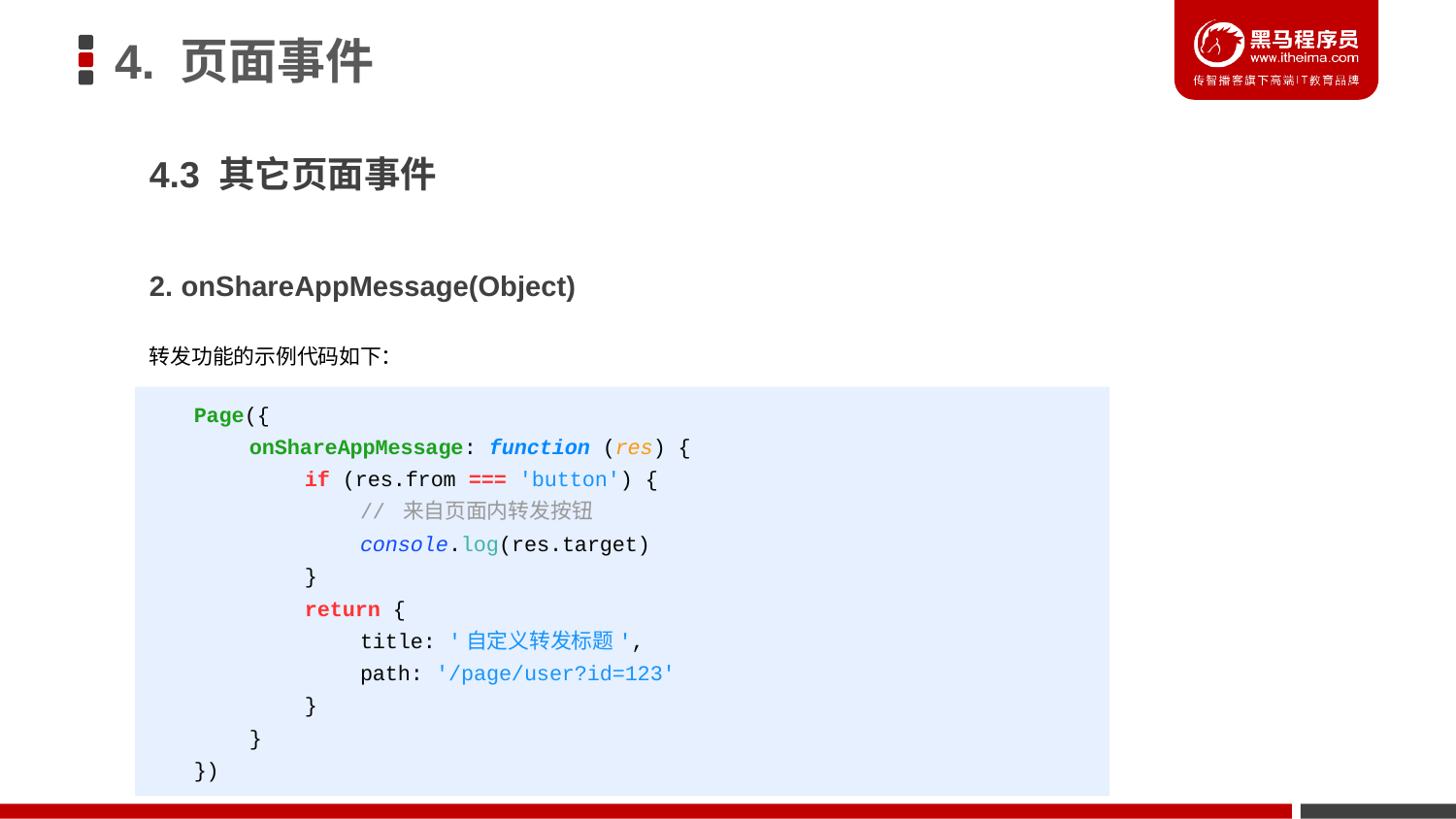

# 4. 页面事件
4.3 其它页面事件
2. onShareAppMessage(Object)
转发功能的示例代码如下：

Page({
onShareAppMessage: function (res) {
if (res.from === 'button') {
// 来自页面内转发按钮
console.log(res.target)
}
return {
title: '自定义转发标题',
path: '/page/user?id=123'
}
}
})